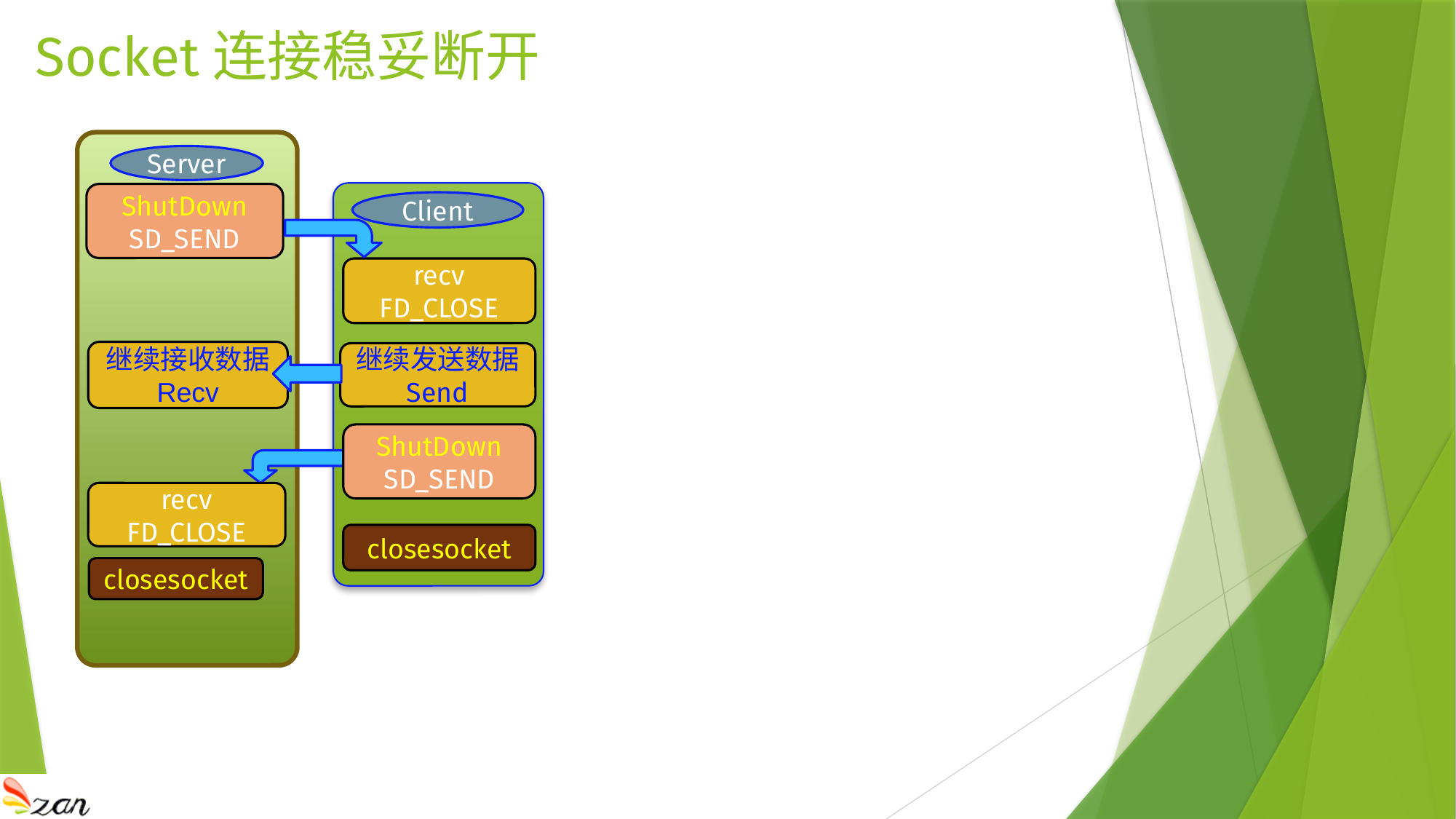

Socket连接稳妥断开

Server

ShutDown
SD_SEND

Client
recv
FD_CLOSE
继续接收数据
Recv
继续发送数据
Send

ShutDown
SD_SEND
recv
FD_CLOSE
closesocket
closesocket